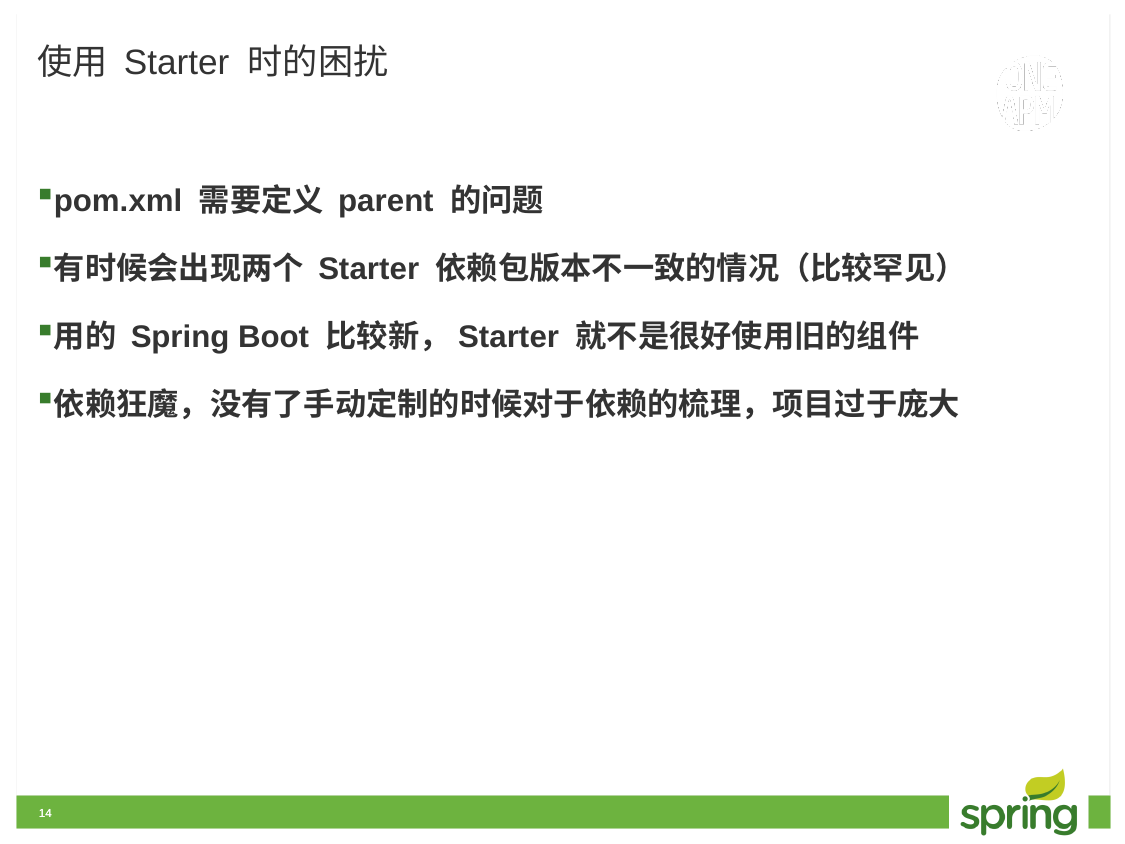

# 使用 Starter 时的困扰
pom.xml 需要定义 parent 的问题
有时候会出现两个 Starter 依赖包版本不一致的情况（比较罕见）
用的 Spring Boot 比较新，Starter 就不是很好使用旧的组件
依赖狂魔，没有了手动定制的时候对于依赖的梳理，项目过于庞大